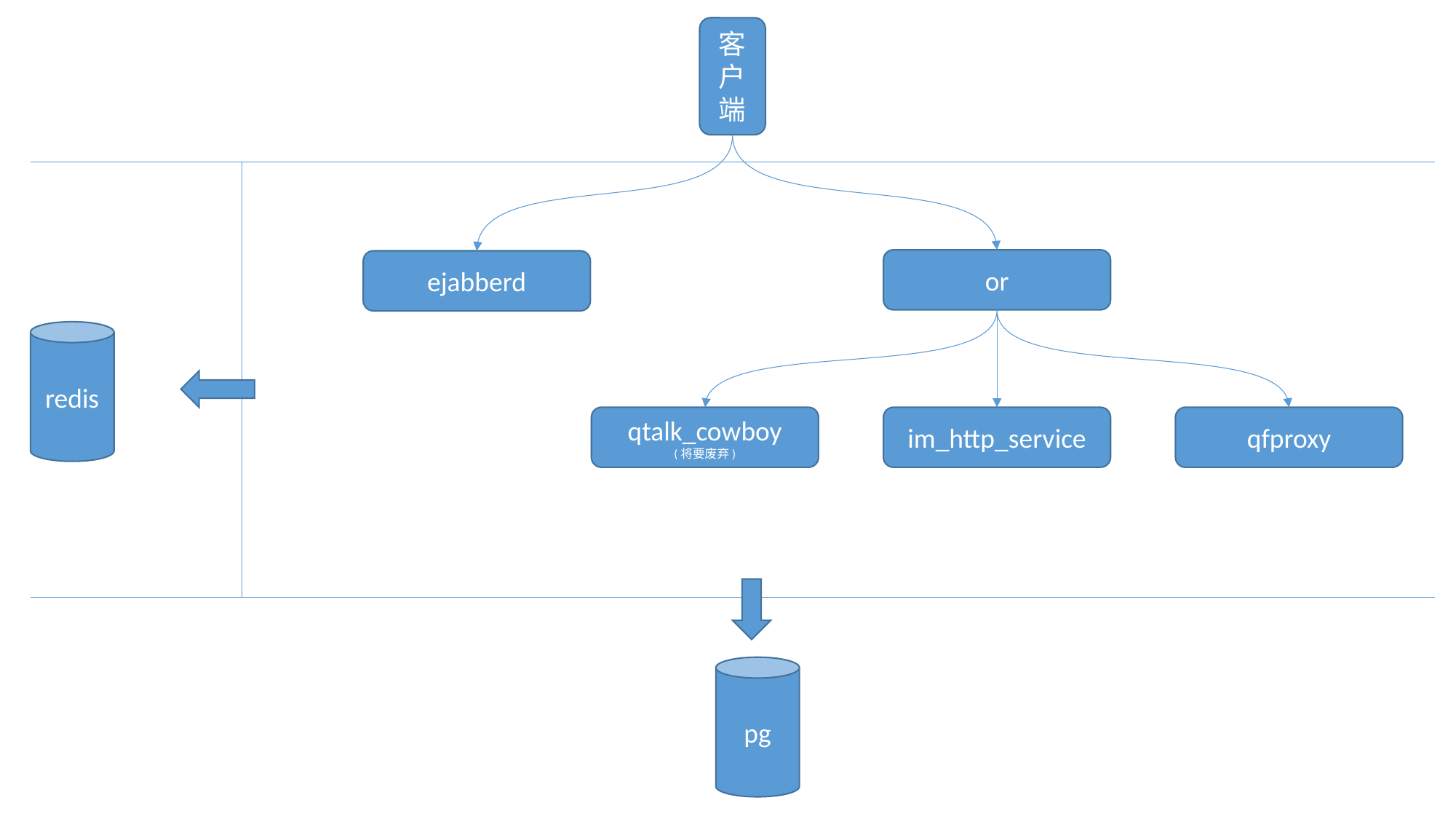

客户端
or
ejabberd
redis

qtalk_cowboy
(将要废弃)
im_http_service
qfproxy

pg